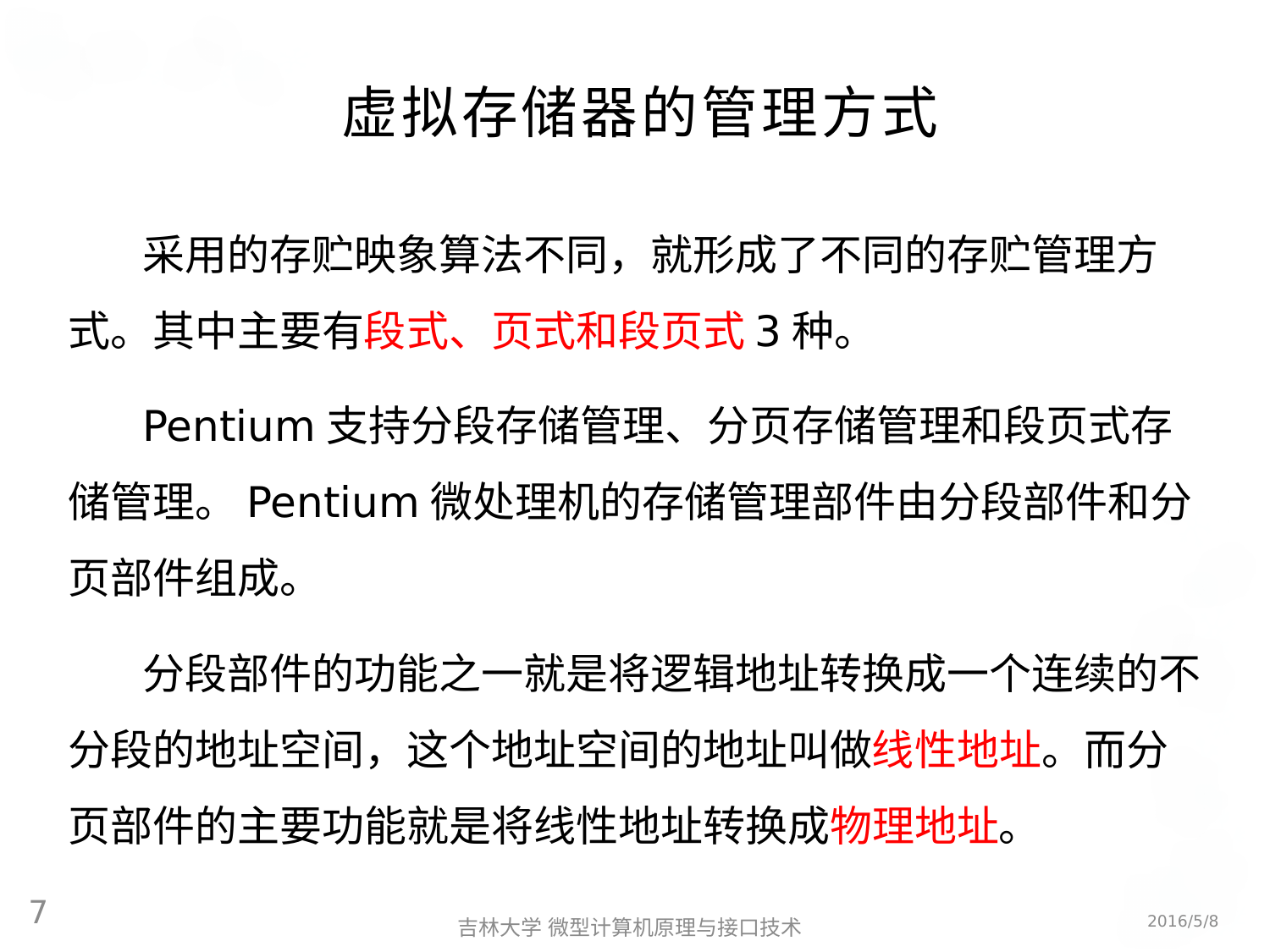

# 虚拟存储器的管理方式
采用的存贮映象算法不同，就形成了不同的存贮管理方式。其中主要有段式、页式和段页式3种。
Pentium支持分段存储管理、分页存储管理和段页式存储管理。Pentium微处理机的存储管理部件由分段部件和分页部件组成。
分段部件的功能之一就是将逻辑地址转换成一个连续的不分段的地址空间，这个地址空间的地址叫做线性地址。而分页部件的主要功能就是将线性地址转换成物理地址。
7
2016/5/8
吉林大学 微型计算机原理与接口技术